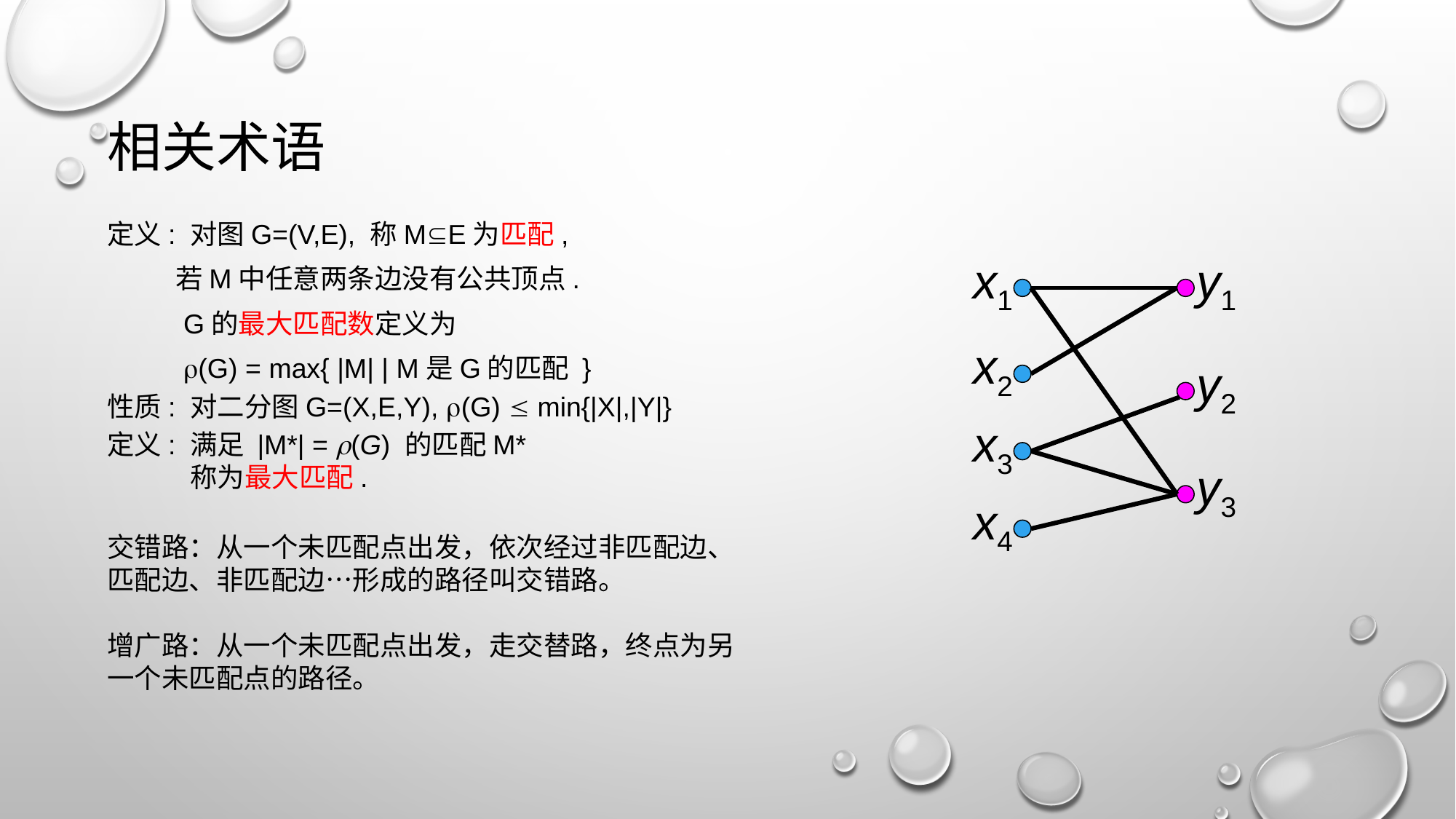

# 相关术语
定义: 对图G=(V,E), 称M⊆E为匹配,
          若M中任意两条边没有公共顶点.
          G的最大匹配数定义为
          ρ(G) = max{ |M| | M是G的匹配 }
性质: 对二分图G=(X,E,Y), ρ(G) ≤ min{|X|,|Y|}
定义: 满足 |M*| = ρ(G) 的匹配M*
          称为最大匹配.
x1
y1

x2
y2

x3

y3
x4

交错路：从一个未匹配点出发，依次经过非匹配边、匹配边、非匹配边…形成的路径叫交错路。

增广路：从一个未匹配点出发，走交替路，终点为另一个未匹配点的路径。